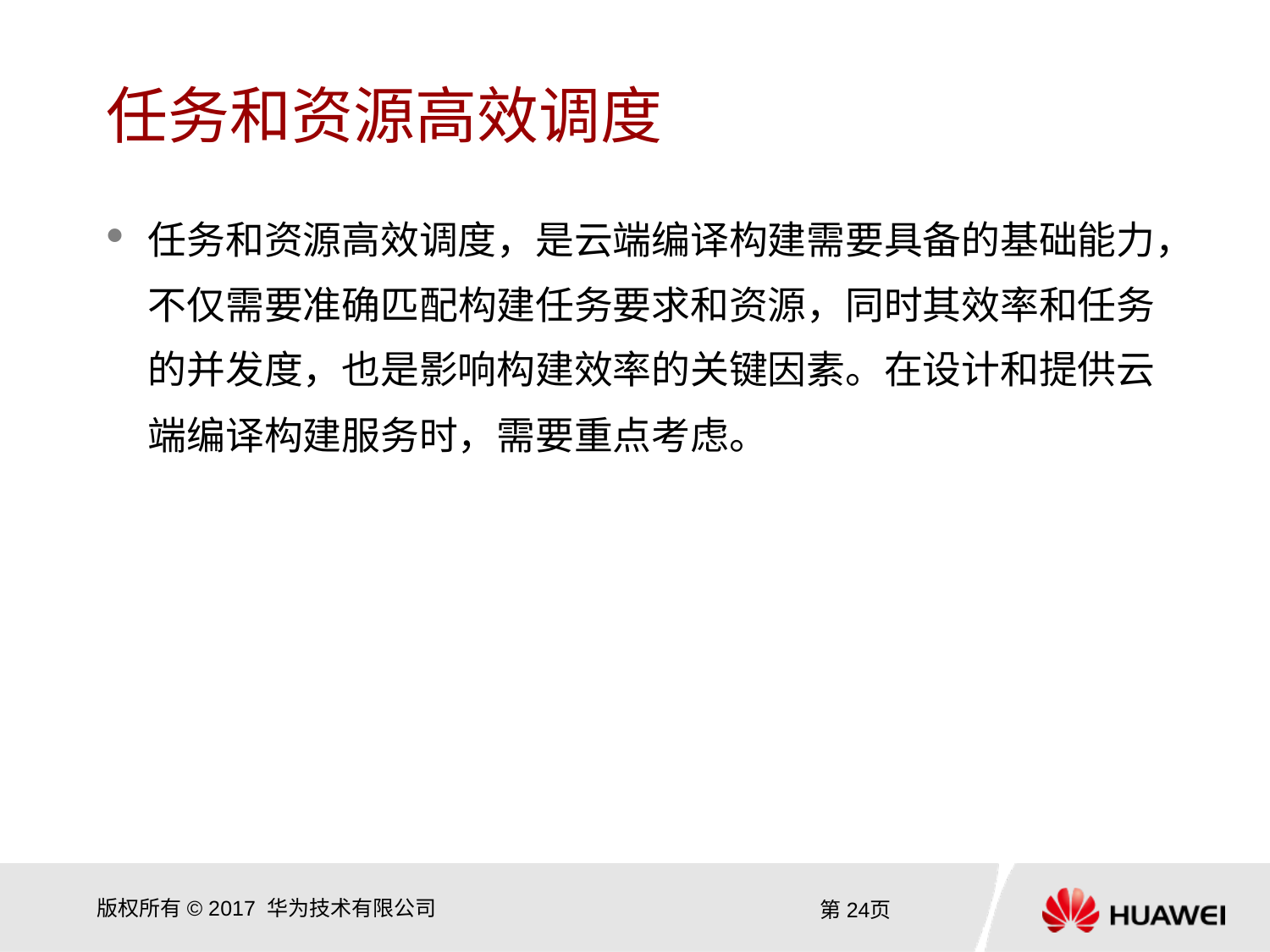

# 任务和资源高效调度
任务和资源高效调度，是云端编译构建需要具备的基础能力，不仅需要准确匹配构建任务要求和资源，同时其效率和任务的并发度，也是影响构建效率的关键因素。在设计和提供云端编译构建服务时，需要重点考虑。